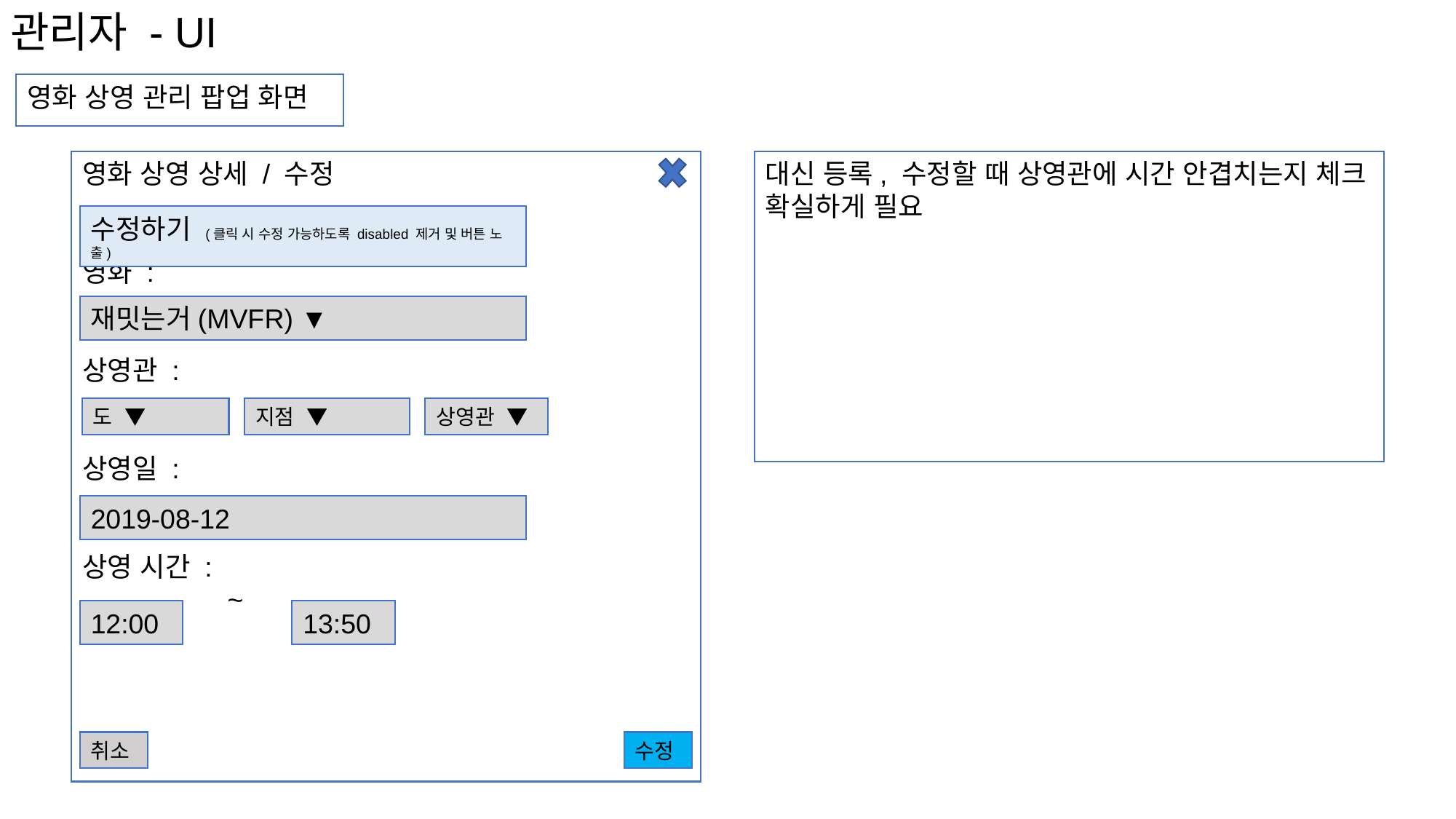

관리자 - UI
영화 상영 관리 팝업 화면
영화 상영 상세 / 수정

영화 :

상영관 :

상영일 :

상영 시간 :
                   ~

대신 등록, 수정할 때 상영관에 시간 안겹치는지 체크 확실하게 필요
수정하기 (클릭 시 수정 가능하도록 disabled 제거 및 버튼 노출)
재밋는거(MVFR) ▼
도  ▼
지점  ▼
상영관  ▼
2019-08-12
12:00
13:50
취소
수정